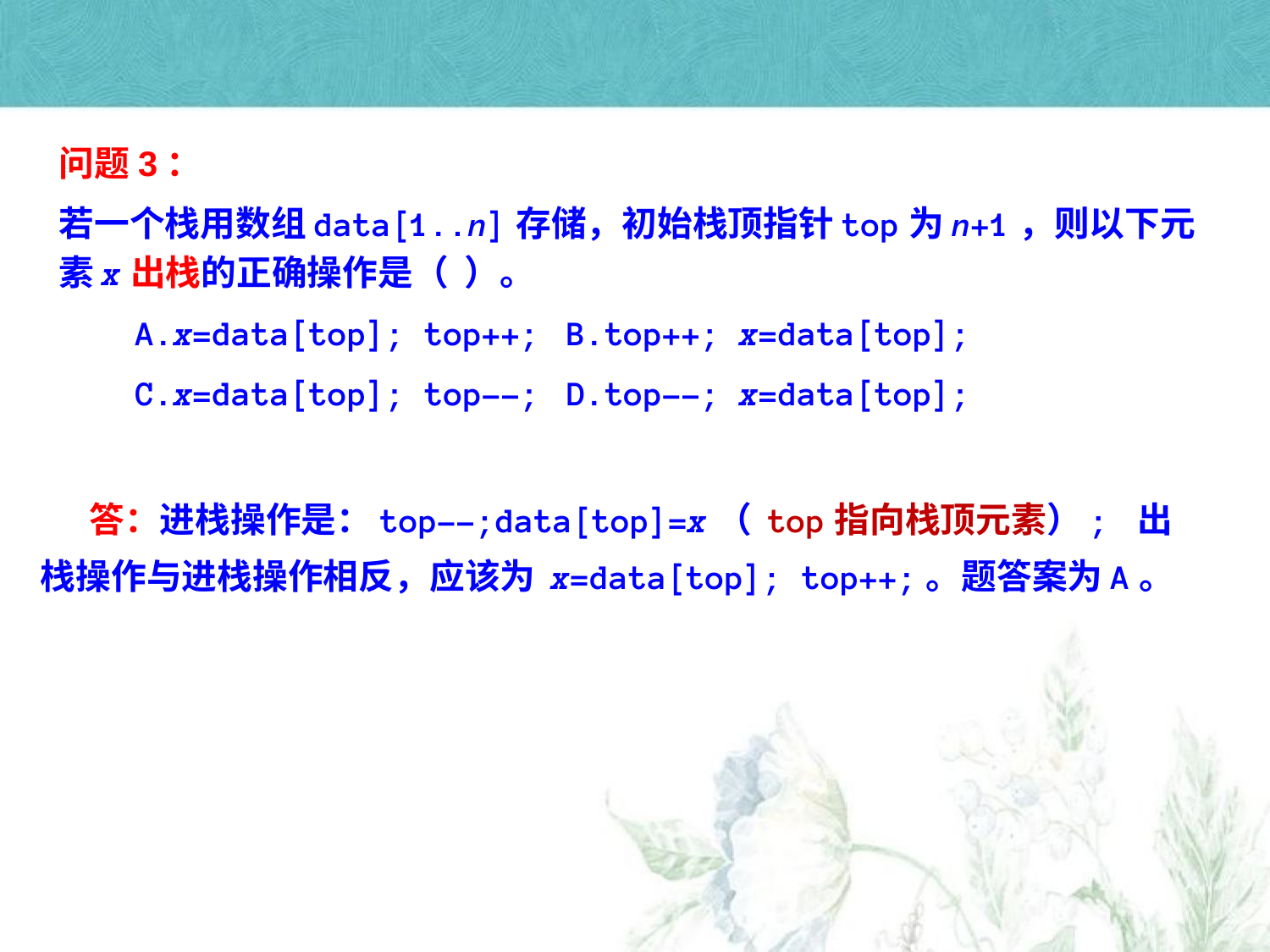

问题3：
若一个栈用数组data[1..n]存储，初始栈顶指针top为n+1，则以下元素x出栈的正确操作是（  ）。
    A.x=data[top]; top++;	B.top++; x=data[top];
    C.x=data[top]; top--;	D.top--; x=data[top];
     答：进栈操作是：top--;data[top]=x（ top指向栈顶元素）; 出栈操作与进栈操作相反，应该为 x=data[top]; top++;。题答案为A。